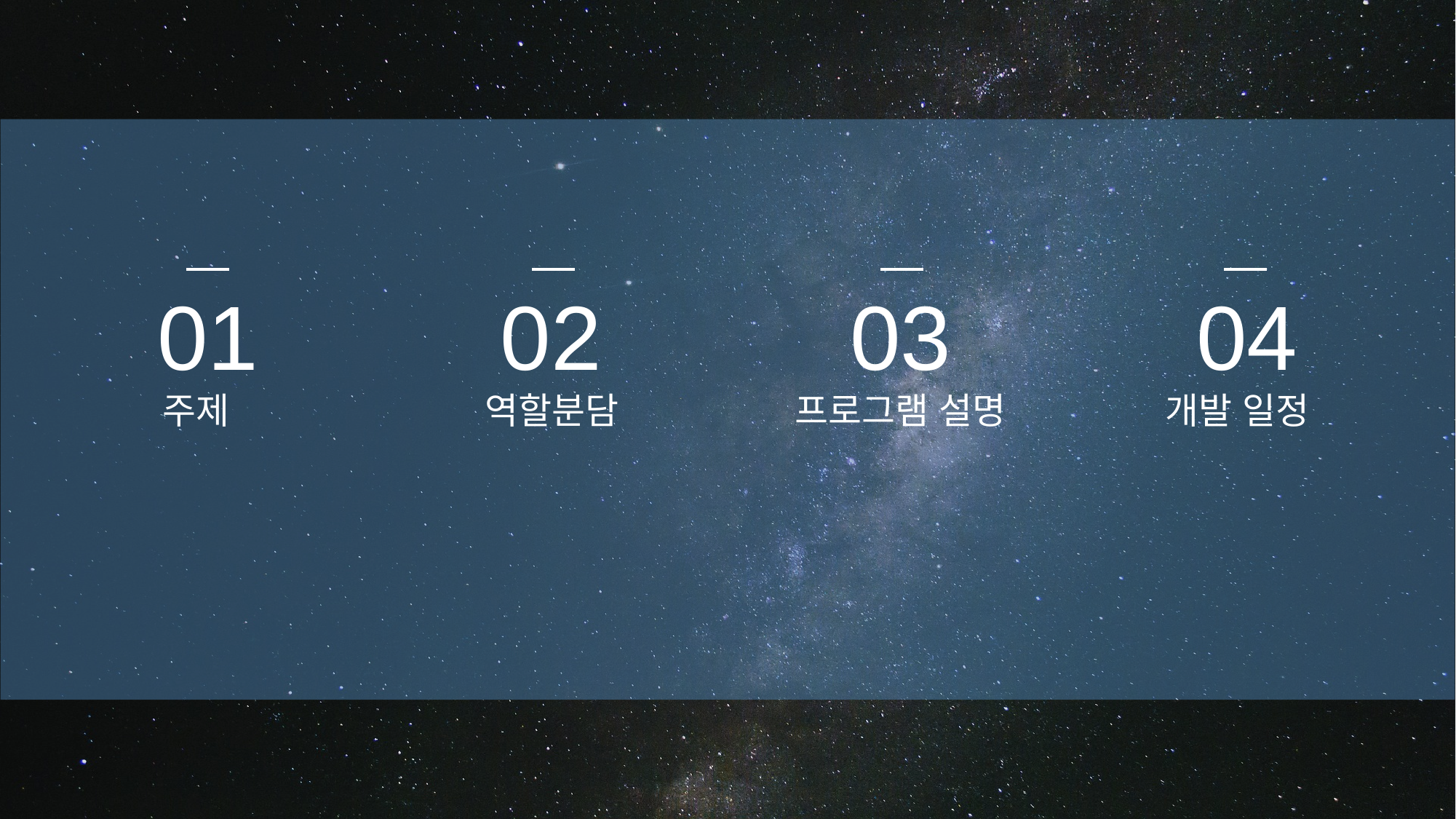

04
03
02
01
주제
역할분담
프로그램 설명
개발 일정